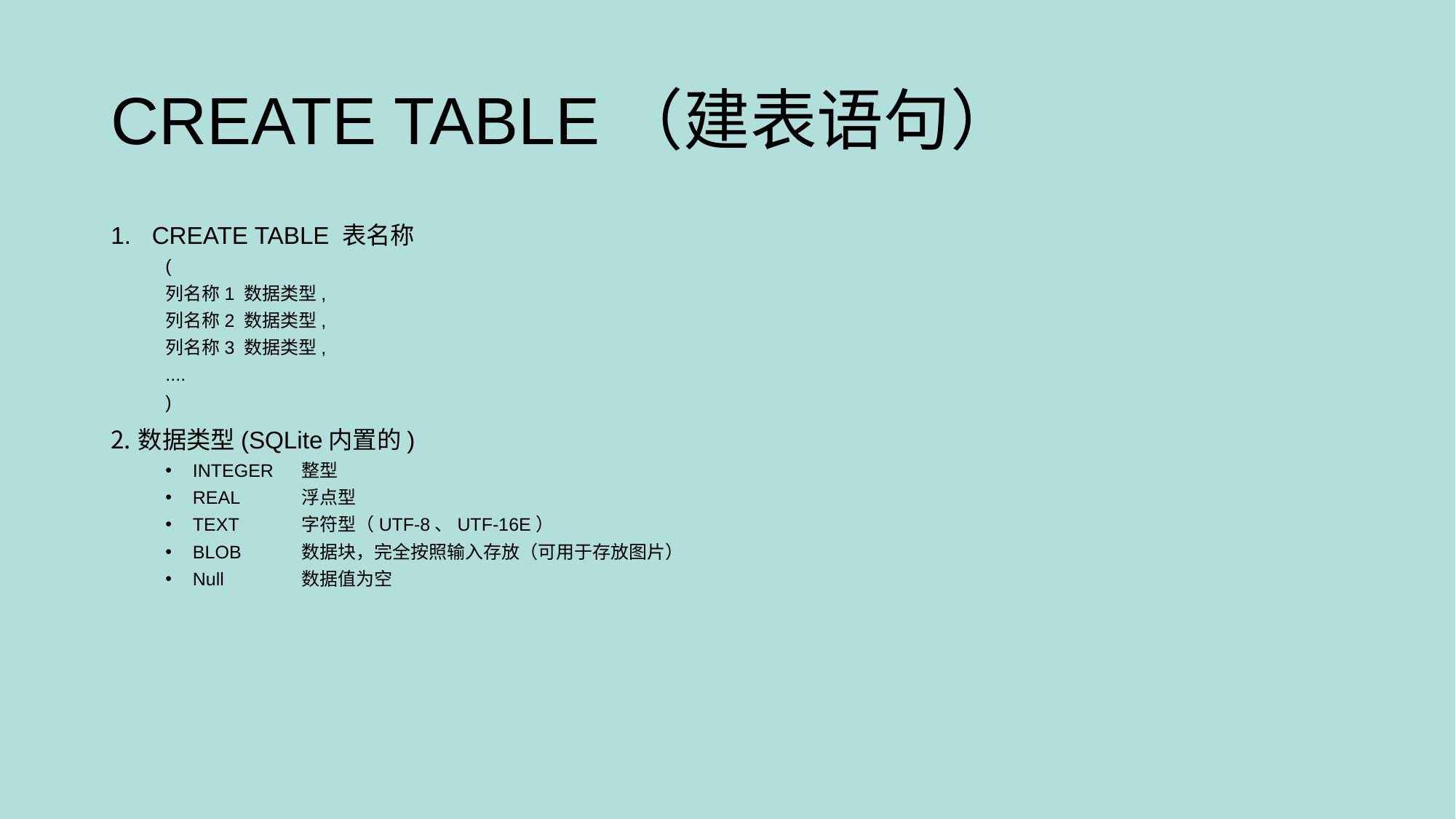

# CREATE TABLE（建表语句）
CREATE TABLE 表名称
(
列名称1 数据类型,
列名称2 数据类型,
列名称3 数据类型,
....
)
数据类型(SQLite内置的)
INTEGER	整型
REAL	浮点型
TEXT	字符型（UTF-8、UTF-16E）
BLOB	数据块，完全按照输入存放（可用于存放图片）
Null	数据值为空